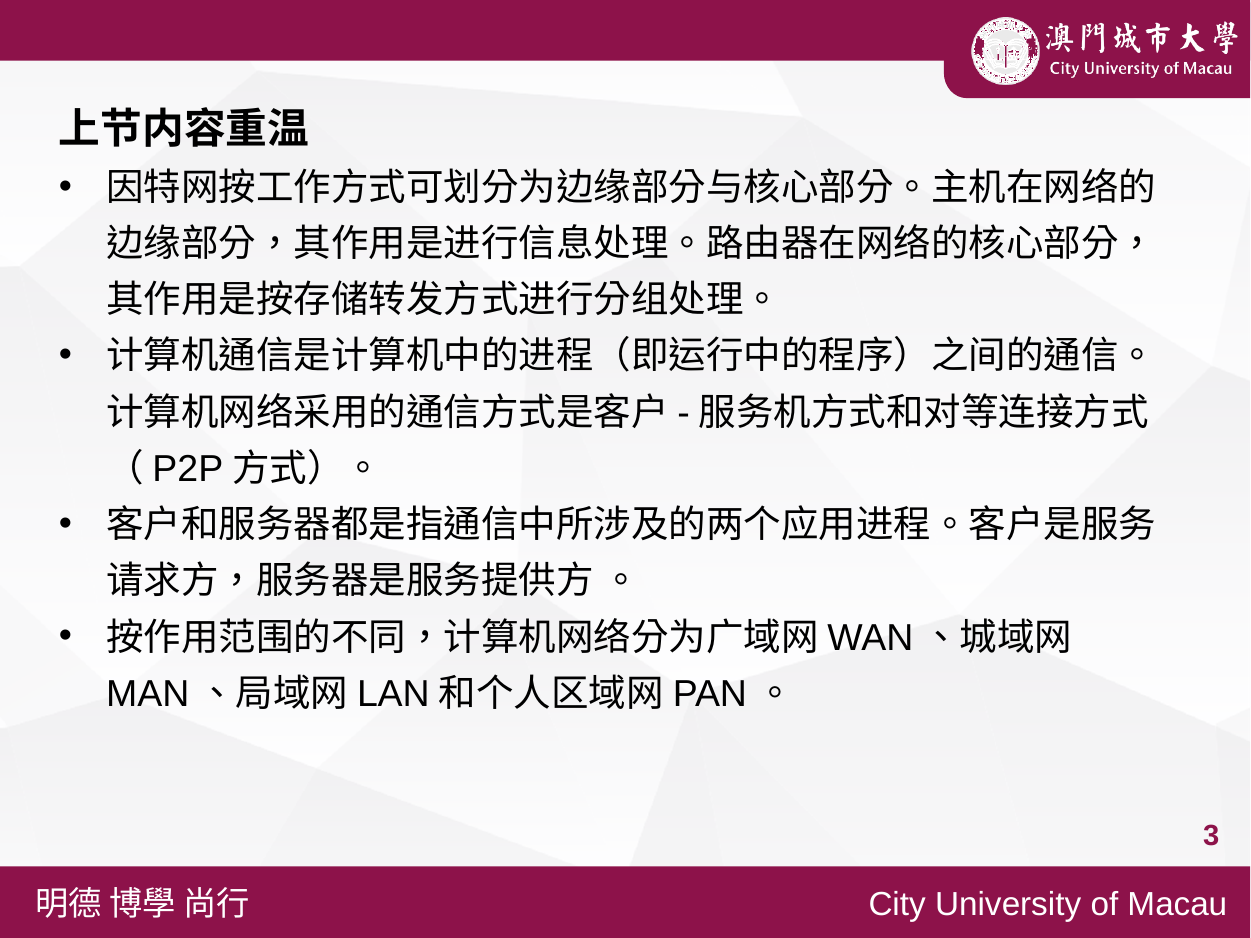

上节内容重温
因特网按工作方式可划分为边缘部分与核心部分。主机在网络的边缘部分，其作用是进行信息处理。路由器在网络的核心部分，其作用是按存储转发方式进行分组处理。
计算机通信是计算机中的进程（即运行中的程序）之间的通信。计算机网络采用的通信方式是客户-服务机方式和对等连接方式（P2P方式）。
客户和服务器都是指通信中所涉及的两个应用进程。客户是服务请求方，服务器是服务提供方 。
按作用范围的不同，计算机网络分为广域网WAN、城域网MAN、局域网LAN和个人区域网PAN。
3